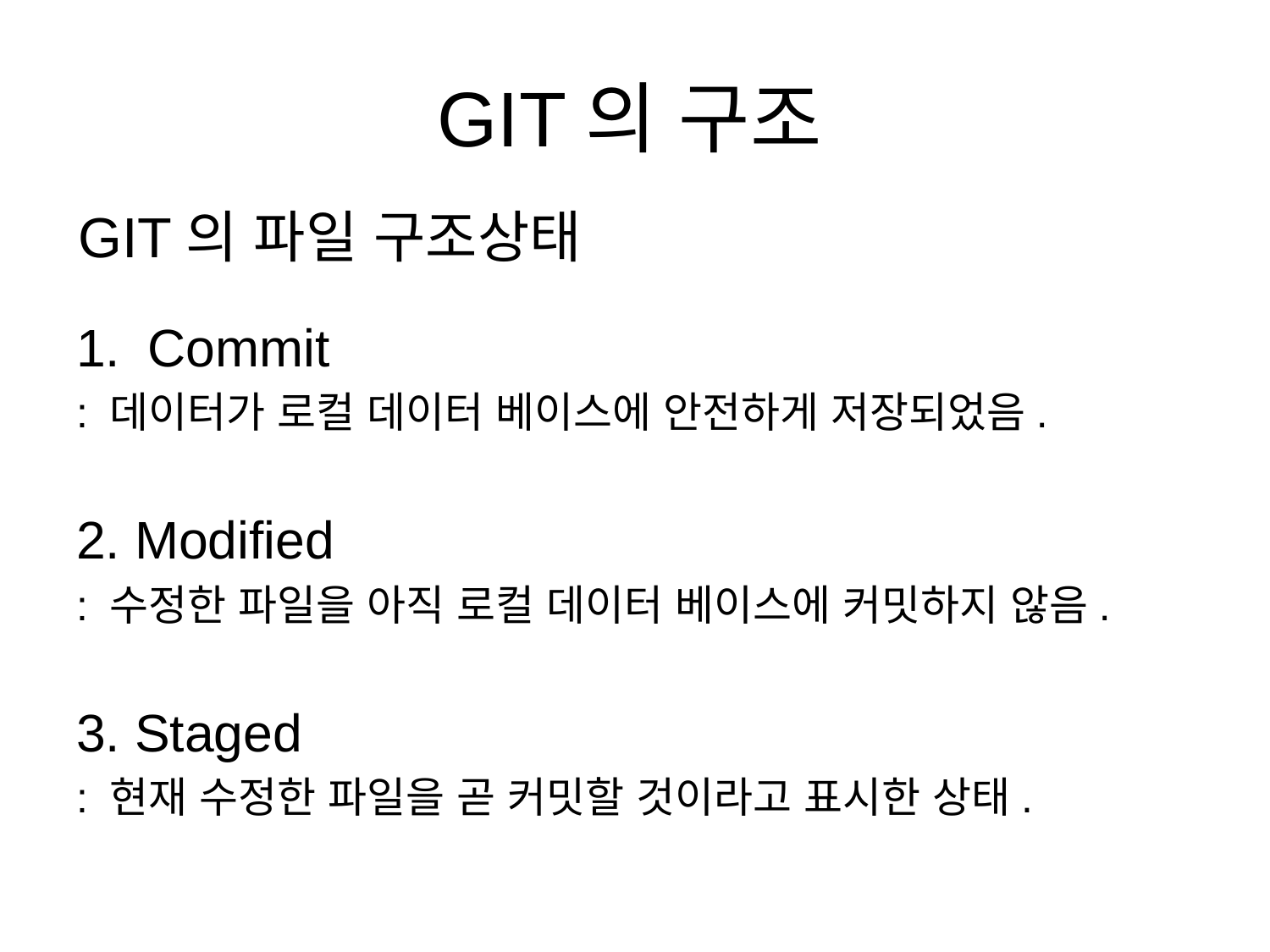

# GIT의 구조
GIT의 파일 구조상태
Commit
: 데이터가 로컬 데이터 베이스에 안전하게 저장되었음.

2. Modified
: 수정한 파일을 아직 로컬 데이터 베이스에 커밋하지 않음.

3. Staged
: 현재 수정한 파일을 곧 커밋할 것이라고 표시한 상태.